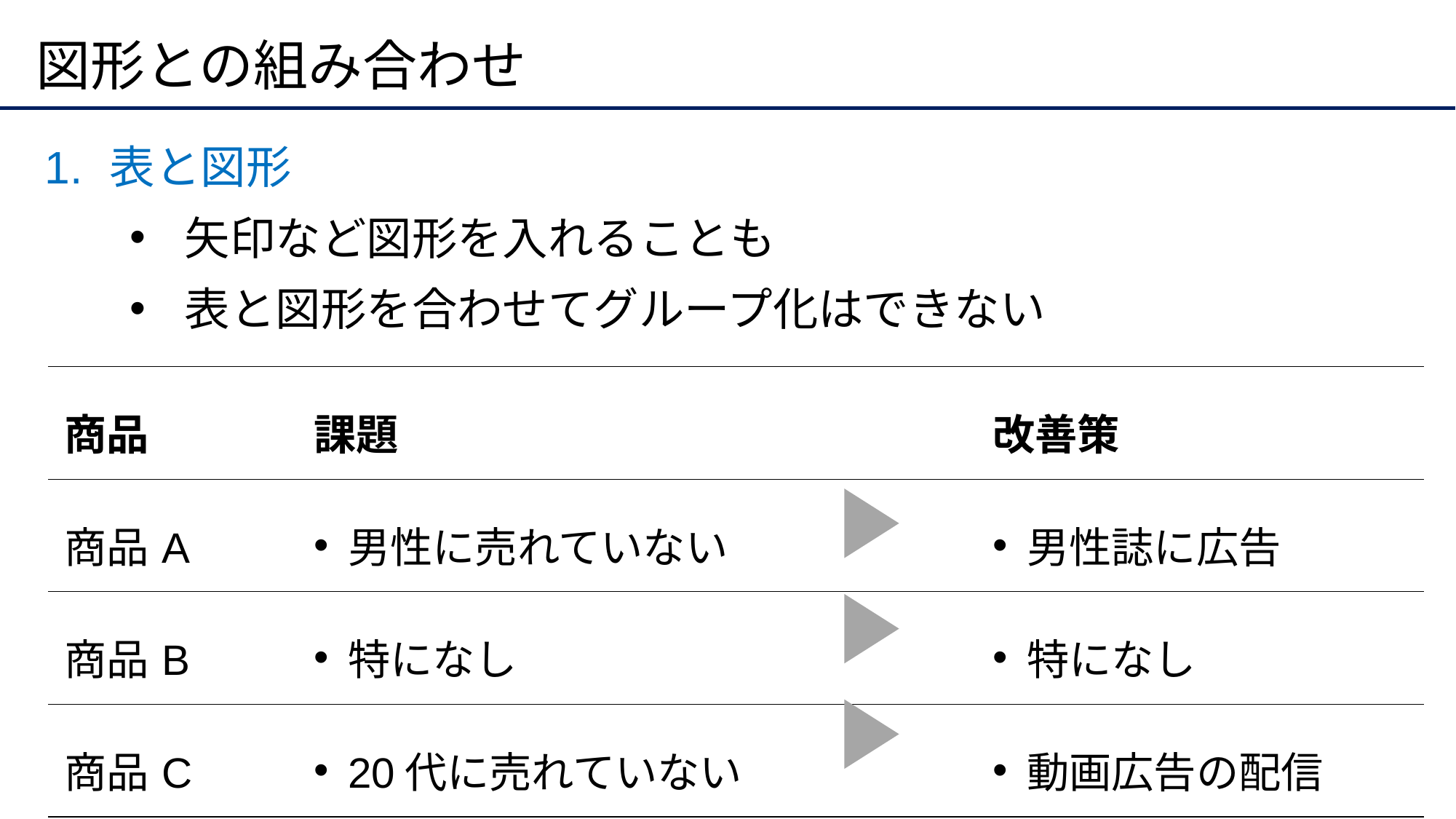

# 図形との組み合わせ
表と図形
矢印など図形を入れることも
表と図形を合わせてグループ化はできない
| 商品 | 課題 | 改善策 |
| --- | --- | --- |
| 商品A | 男性に売れていない | 男性誌に広告 |
| 商品B | 特になし | 特になし |
| 商品C | 20代に売れていない | 動画広告の配信 |